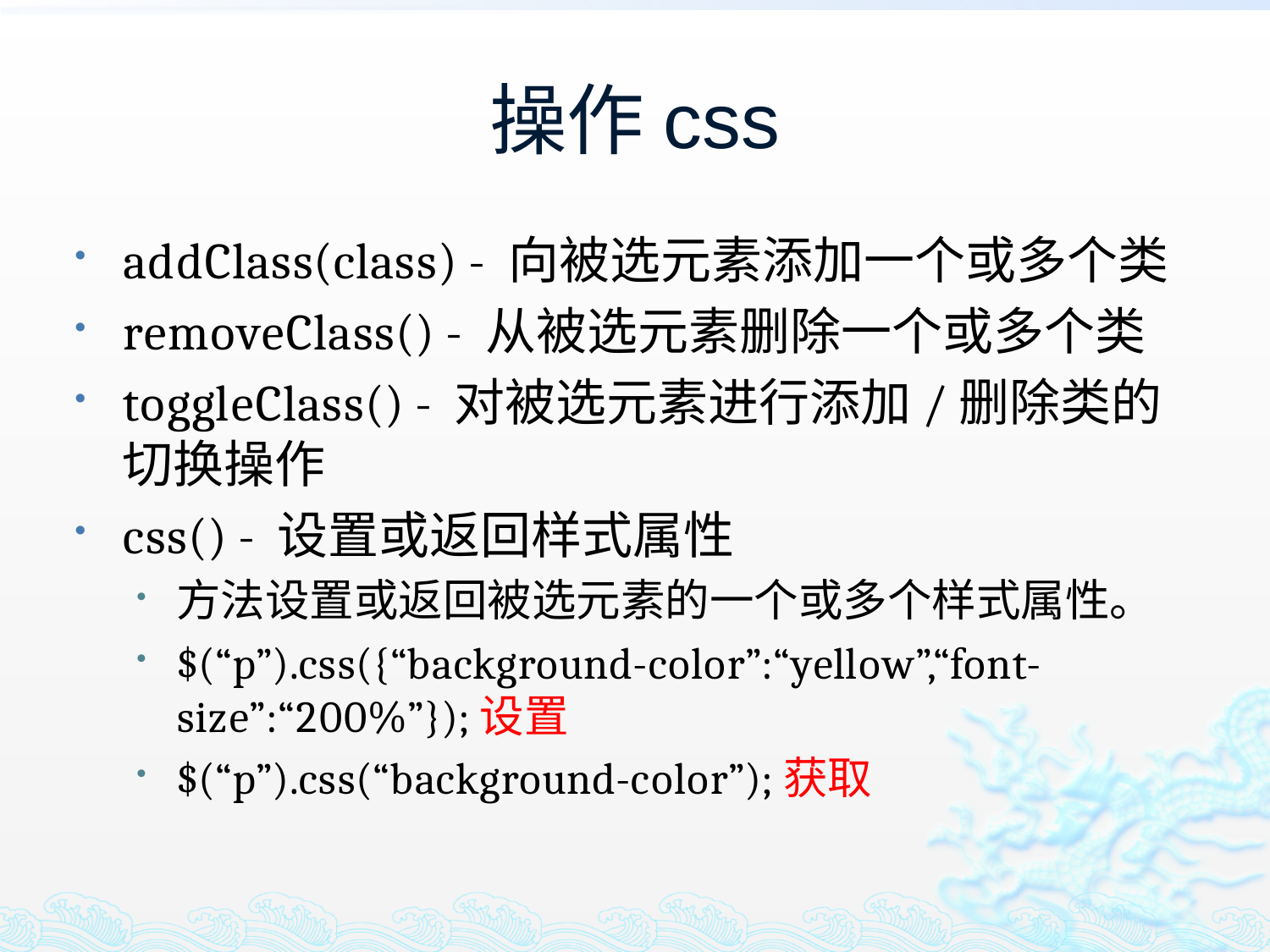

# 操作css
addClass(class) - 向被选元素添加一个或多个类
removeClass() - 从被选元素删除一个或多个类
toggleClass() - 对被选元素进行添加/删除类的切换操作
css() - 设置或返回样式属性
方法设置或返回被选元素的一个或多个样式属性。
$(“p”).css({“background-color”:“yellow”,“font-size”:“200%”});设置
$(“p”).css(“background-color”);获取